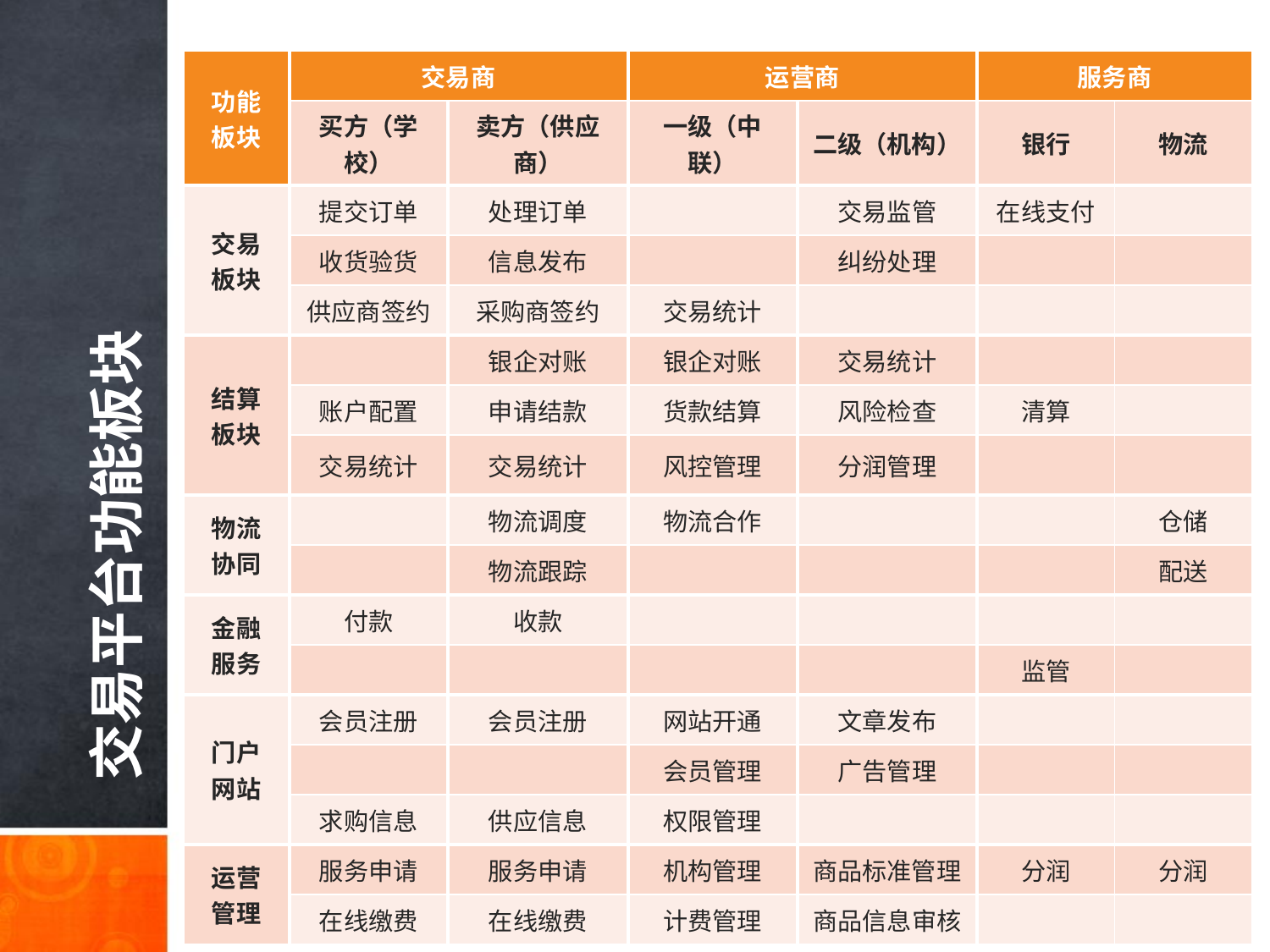

| 功能 板块 | 交易商 |  | 运营商 |  | 服务商 |  |
| --- | --- | --- | --- | --- | --- | --- |
|  | 买方（学校） | 卖方（供应商） | 一级（中联） | 二级（机构） | 银行 | 物流 |
| 交易 板块 | 提交订单 | 处理订单 |  | 交易监管 | 在线支付 |  |
|  | 收货验货 | 信息发布 |  | 纠纷处理 |  |  |
|  | 供应商签约 | 采购商签约 | 交易统计 |  |  |  |
| 结算 板块 |  | 银企对账 | 银企对账 | 交易统计 |  |  |
|  | 账户配置 | 申请结款 | 货款结算 | 风险检查 | 清算 |  |
|  | 交易统计 | 交易统计 | 风控管理 | 分润管理 |  |  |
| 物流 协同 |  | 物流调度 | 物流合作 |  |  | 仓储 |
|  |  | 物流跟踪 |  |  |  | 配送 |
| 金融 服务 | 付款 | 收款 |  |  |  |  |
|  |  |  |  |  | 监管 |  |
| 门户 网站 | 会员注册 | 会员注册 | 网站开通 | 文章发布 |  |  |
|  |  |  | 会员管理 | 广告管理 |  |  |
|  | 求购信息 | 供应信息 | 权限管理 |  |  |  |
| 运营 管理 | 服务申请 | 服务申请 | 机构管理 | 商品标准管理 | 分润 | 分润 |
|  | 在线缴费 | 在线缴费 | 计费管理 | 商品信息审核 |  |  |
交易平台功能板块